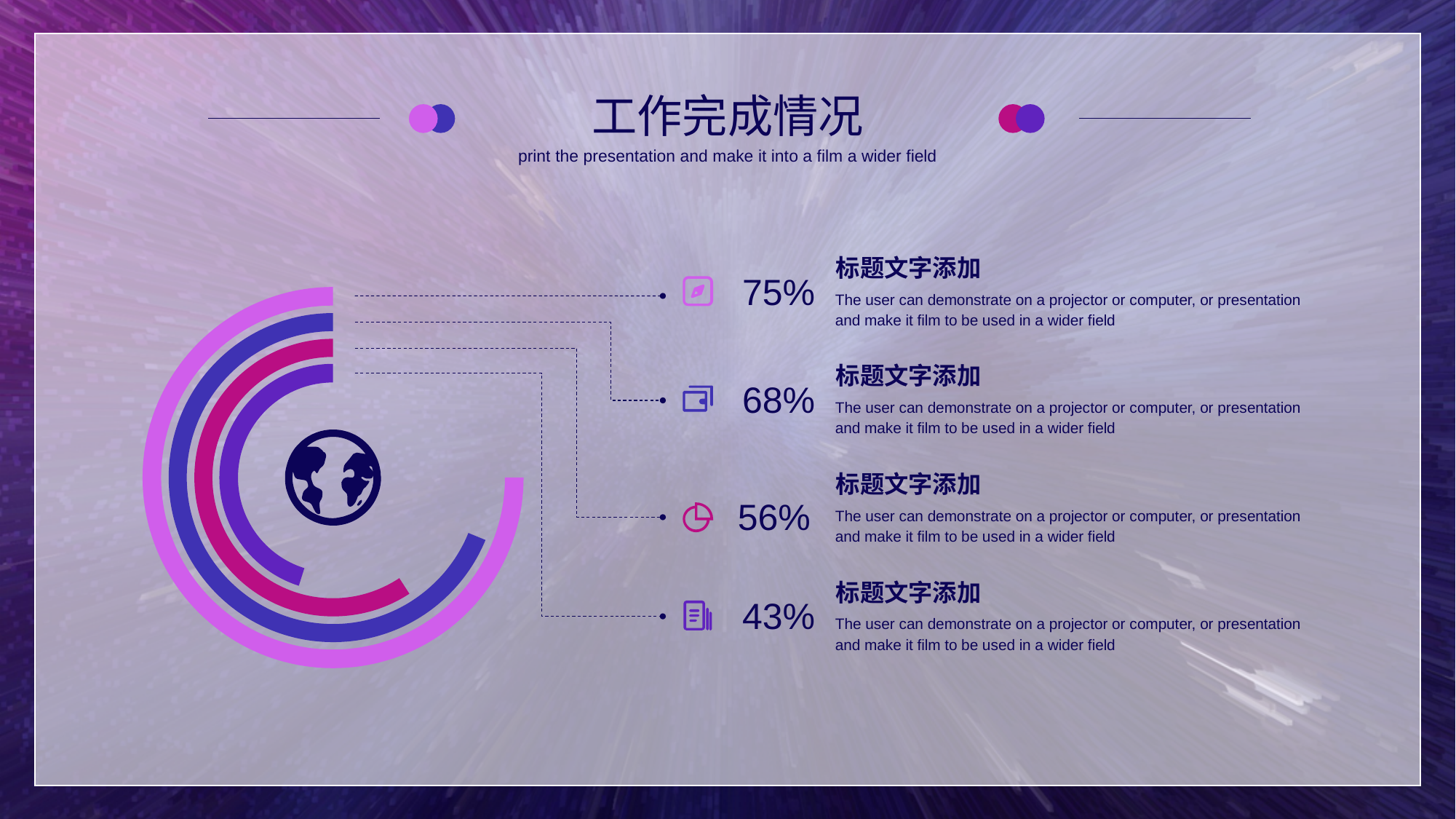

工作完成情况
print the presentation and make it into a film a wider field
标题文字添加
The user can demonstrate on a projector or computer, or presentation and make it film to be used in a wider field
75%

标题文字添加
The user can demonstrate on a projector or computer, or presentation and make it film to be used in a wider field

68%

标题文字添加
The user can demonstrate on a projector or computer, or presentation and make it film to be used in a wider field
56%

标题文字添加
The user can demonstrate on a projector or computer, or presentation and make it film to be used in a wider field
43%